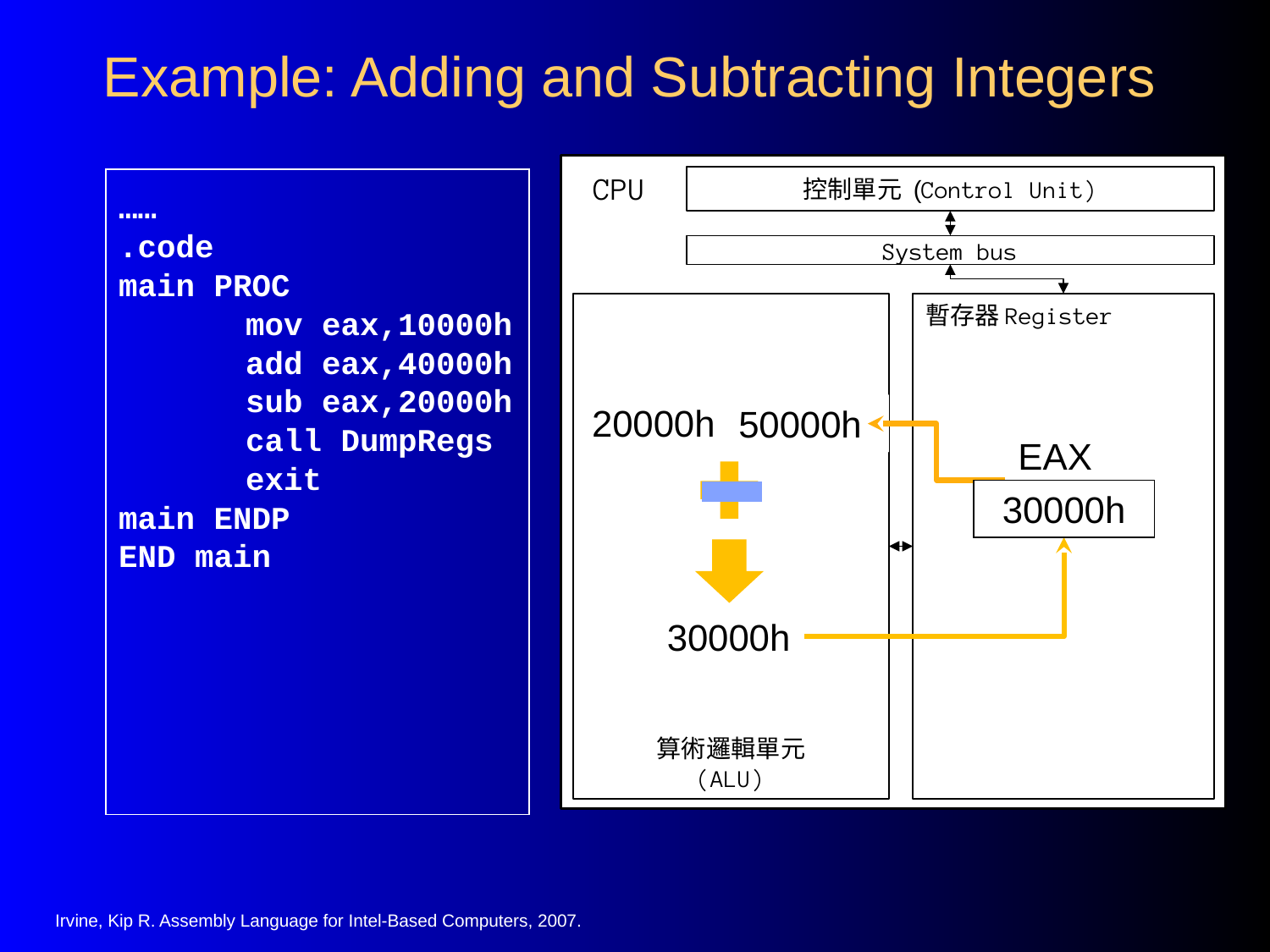

# Example: Adding and Subtracting Integers

CPU
控制單元 (Control Unit)
System bus
算術邏輯單元
(ALU)
暫存器Register

……
.code
main PROC
	mov eax,10000h
	add eax,40000h
	sub eax,20000h
	call DumpRegs
	exit
main ENDP
END main

40000h
20000h
10000h
50000h
EAX

10000h
50000h
30000h

50000h
30000h
Irvine, Kip R. Assembly Language for Intel-Based Computers, 2007.